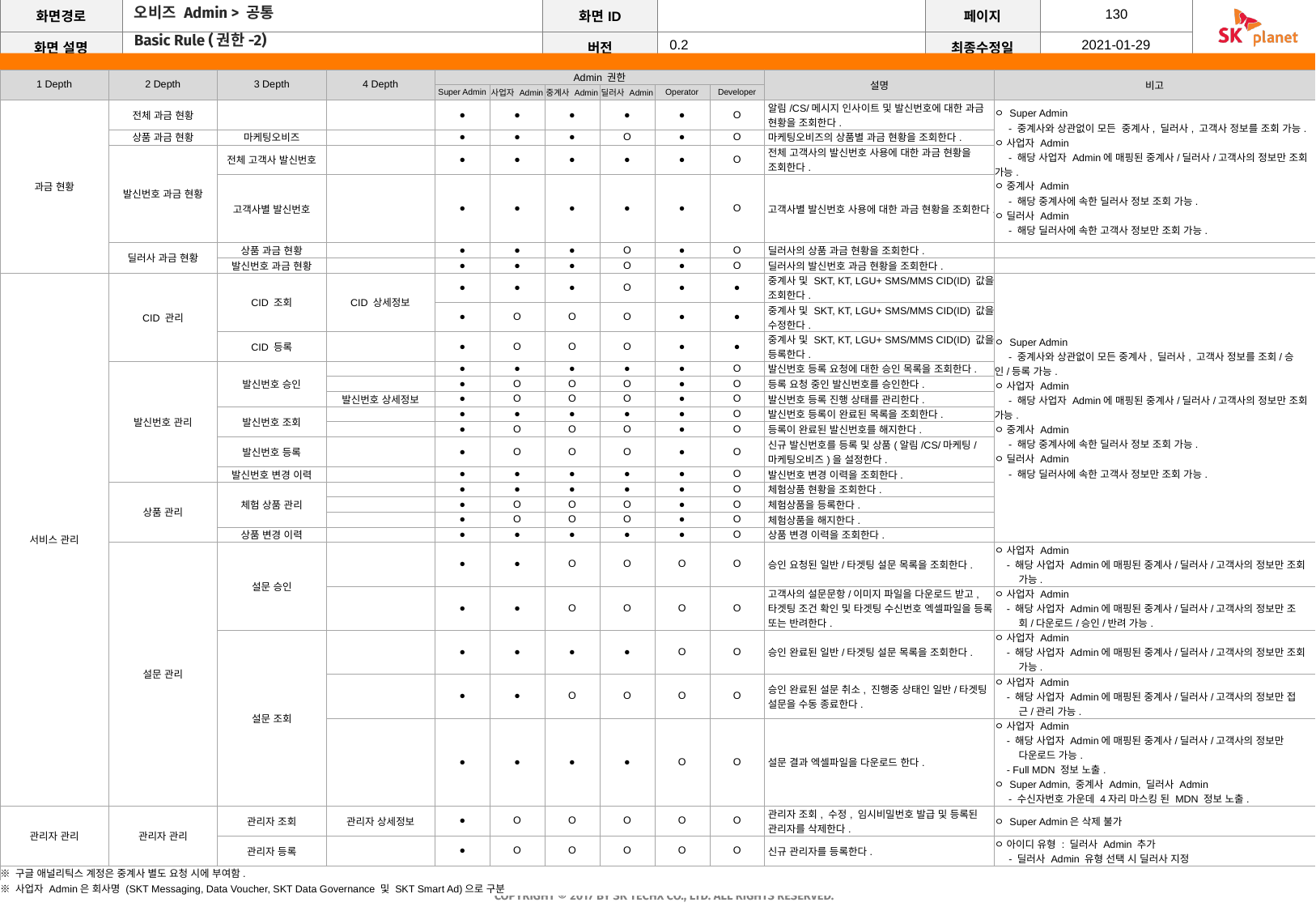

오비즈 Admin > 공통
Basic Rule (권한-2)
| 1 Depth | 2 Depth | 3 Depth | 4 Depth | Admin 권한 |  |  |  |  |  | 설명 | 비고 |
| --- | --- | --- | --- | --- | --- | --- | --- | --- | --- | --- | --- |
|  |  |  |  | Super Admin | 사업자 Admin | 중계사 Admin | 딜러사 Admin | Operator | Developer |  |  |
| 과금 현황 | 전체 과금 현황 |  |  | ● | ● | ● | ● | ● | O | 알림/CS/메시지 인사이트 및 발신번호에 대한 과금 현황을 조회한다. | ㅇ Super Admin - 중계사와 상관없이 모든 중계사, 딜러사, 고객사 정보를 조회 가능. ㅇ 사업자 Admin - 해당 사업자 Admin에 매핑된 중계사/딜러사/고객사의 정보만 조회 가능. ㅇ 중계사 Admin - 해당 중계사에 속한 딜러사 정보 조회 가능. ㅇ 딜러사 Admin - 해당 딜러사에 속한 고객사 정보만 조회 가능. |
|  | 상품 과금 현황 | 마케팅오비즈 |  | ● | ● | ● | O | ● | O | 마케팅오비즈의 상품별 과금 현황을 조회한다. |  |
|  | 발신번호 과금 현황 | 전체 고객사 발신번호 |  | ● | ● | ● | ● | ● | O | 전체 고객사의 발신번호 사용에 대한 과금 현황을 조회한다. |  |
|  |  | 고객사별 발신번호 |  | ● | ● | ● | ● | ● | O | 고객사별 발신번호 사용에 대한 과금 현황을 조회한다. |  |
|  | 딜러사 과금 현황 | 상품 과금 현황 |  | ● | ● | ● | O | ● | O | 딜러사의 상품 과금 현황을 조회한다. |  |
|  |  | 발신번호 과금 현황 |  | ● | ● | ● | O | ● | O | 딜러사의 발신번호 과금 현황을 조회한다. |  |
| 서비스 관리 | CID 관리 | CID 조회 | CID 상세정보 | ● | ● | ● | O | ● | ● | 중계사 및 SKT, KT, LGU+ SMS/MMS CID(ID) 값을 조회한다. | ㅇ Super Admin - 중계사와 상관없이 모든 중계사, 딜러사, 고객사 정보를 조회/승인/등록 가능. ㅇ 사업자 Admin - 해당 사업자 Admin에 매핑된 중계사/딜러사/고객사의 정보만 조회 가능. ㅇ 중계사 Admin - 해당 중계사에 속한 딜러사 정보 조회 가능. ㅇ 딜러사 Admin - 해당 딜러사에 속한 고객사 정보만 조회 가능. |
|  |  |  |  | ● | O | O | O | ● | ● | 중계사 및 SKT, KT, LGU+ SMS/MMS CID(ID) 값을 수정한다. |  |
|  |  | CID 등록 |  | ● | O | O | O | ● | ● | 중계사 및 SKT, KT, LGU+ SMS/MMS CID(ID) 값을 등록한다. |  |
|  | 발신번호 관리 | 발신번호 승인 |  | ● | ● | ● | ● | ● | O | 발신번호 등록 요청에 대한 승인 목록을 조회한다. |  |
|  |  |  |  | ● | O | O | O | ● | O | 등록 요청 중인 발신번호를 승인한다. |  |
|  |  |  | 발신번호 상세정보 | ● | O | O | O | ● | O | 발신번호 등록 진행 상태를 관리한다. |  |
|  |  | 발신번호 조회 |  | ● | ● | ● | ● | ● | O | 발신번호 등록이 완료된 목록을 조회한다. |  |
|  |  |  |  | ● | O | O | O | ● | O | 등록이 완료된 발신번호를 해지한다. |  |
|  |  | 발신번호 등록 |  | ● | O | O | O | ● | O | 신규 발신번호를 등록 및 상품(알림/CS/마케팅/마케팅오비즈)을 설정한다. |  |
|  |  | 발신번호 변경 이력 |  | ● | ● | ● | ● | ● | O | 발신번호 변경 이력을 조회한다. |  |
|  | 상품 관리 | 체험 상품 관리 |  | ● | ● | ● | ● | ● | O | 체험상품 현황을 조회한다. |  |
|  |  |  |  | ● | O | O | O | ● | O | 체험상품을 등록한다. |  |
|  |  |  |  | ● | O | O | O | ● | O | 체험상품을 해지한다. |  |
|  |  | 상품 변경 이력 |  | ● | ● | ● | ● | ● | O | 상품 변경 이력을 조회한다. |  |
|  | 설문 관리 | 설문 승인 |  | ● | ● | O | O | O | O | 승인 요청된 일반/타겟팅 설문 목록을 조회한다. | ㅇ 사업자 Admin - 해당 사업자 Admin에 매핑된 중계사/딜러사/고객사의 정보만 조회 가능. |
|  |  |  |  | ● | ● | O | O | O | O | 고객사의 설문문항/이미지 파일을 다운로드 받고, 타겟팅 조건 확인 및 타겟팅 수신번호 엑셀파일을 등록 또는 반려한다. | ㅇ 사업자 Admin - 해당 사업자 Admin에 매핑된 중계사/딜러사/고객사의 정보만 조회/다운로드/승인/반려 가능. |
|  |  | 설문 조회 |  | ● | ● | ● | ● | O | O | 승인 완료된 일반/타겟팅 설문 목록을 조회한다. | ㅇ 사업자 Admin - 해당 사업자 Admin에 매핑된 중계사/딜러사/고객사의 정보만 조회 가능. |
|  |  |  |  | ● | ● | O | O | O | O | 승인 완료된 설문 취소, 진행중 상태인 일반/타겟팅 설문을 수동 종료한다. | ㅇ 사업자 Admin - 해당 사업자 Admin에 매핑된 중계사/딜러사/고객사의 정보만 접근/관리 가능. |
|  |  |  |  | ● | ● | ● | ● | O | O | 설문 결과 엑셀파일을 다운로드 한다. | ㅇ 사업자 Admin - 해당 사업자 Admin에 매핑된 중계사/딜러사/고객사의 정보만 다운로드 가능. - Full MDN 정보 노출. ㅇ Super Admin, 중계사 Admin, 딜러사 Admin - 수신자번호 가운데 4자리 마스킹 된 MDN 정보 노출. |
| 관리자 관리 | 관리자 관리 | 관리자 조회 | 관리자 상세정보 | ● | O | O | O | O | O | 관리자 조회, 수정, 임시비밀번호 발급 및 등록된 관리자를 삭제한다. | ㅇ Super Admin은 삭제 불가 |
|  |  | 관리자 등록 |  | ● | O | O | O | O | O | 신규 관리자를 등록한다. | ㅇ 아이디 유형 : 딜러사 Admin 추가 - 딜러사 Admin 유형 선택 시 딜러사 지정 |
| ※ 구글 애널리틱스 계정은 중계사 별도 요청 시에 부여함. |  |  |  |  |  |  |  |  |  |  |  |
| ※ 사업자 Admin은 회사명 (SKT Messaging, Data Voucher, SKT Data Governance 및 SKT Smart Ad)으로 구분 |  |  |  |  |  |  |  |  |  |  |  |